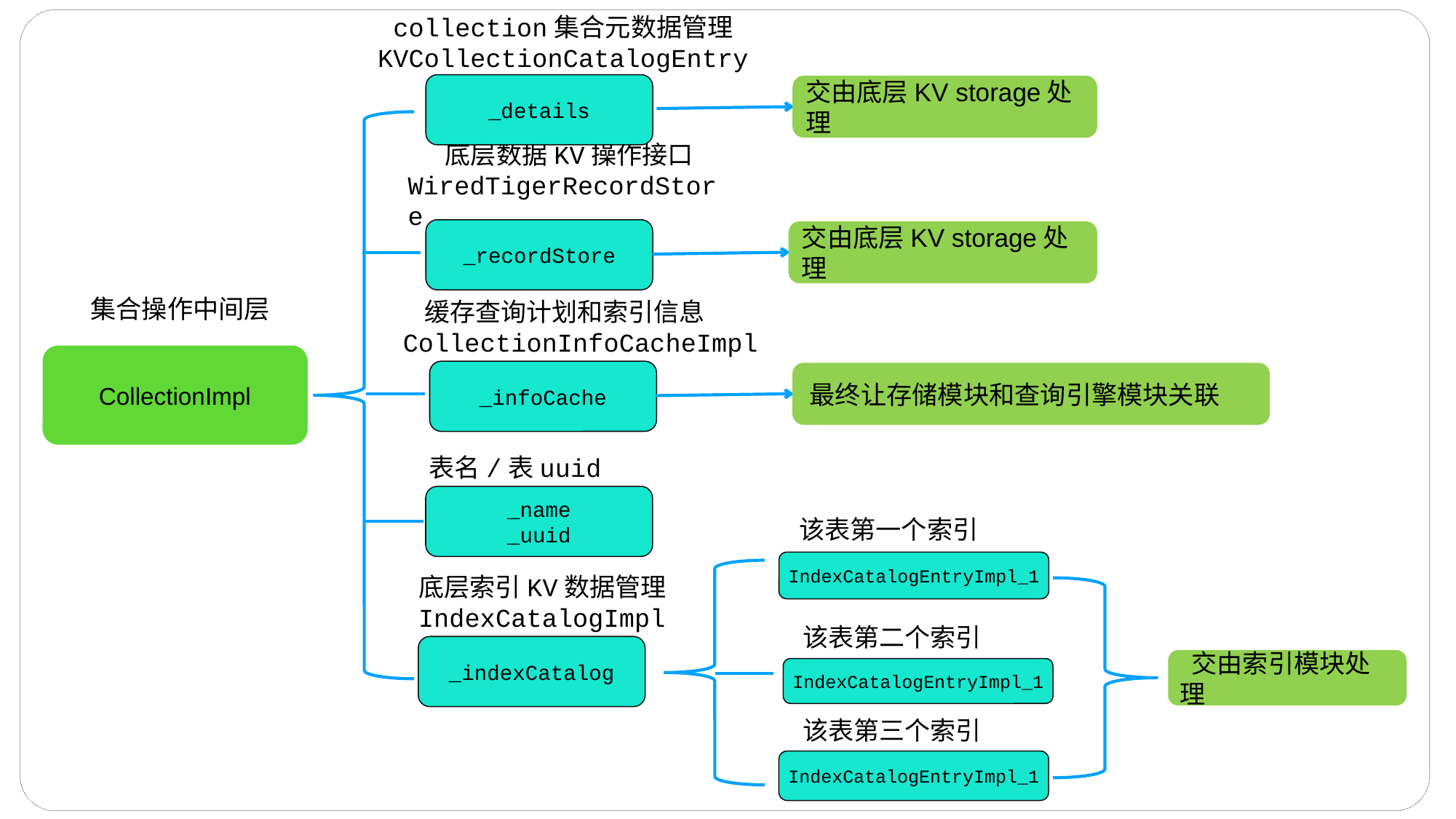

collection集合元数据管理
KVCollectionCatalogEntry

_details

交由底层KV storage处理

  底层数据KV操作接口
WiredTigerRecordStore

_recordStore

交由底层KV storage处理
集合操作中间层
 缓存查询计划和索引信息
CollectionInfoCacheImpl

CollectionImpl

_infoCache

最终让存储模块和查询引擎模块关联

同一个事务
表名/表uuid

_name
_uuid
该表第一个索引

IndexCatalogEntryImpl_1

底层索引KV数据管理
IndexCatalogImpl

该表第二个索引

_indexCatalog

 交由索引模块处理

IndexCatalogEntryImpl_1
该表第三个索引

IndexCatalogEntryImpl_1